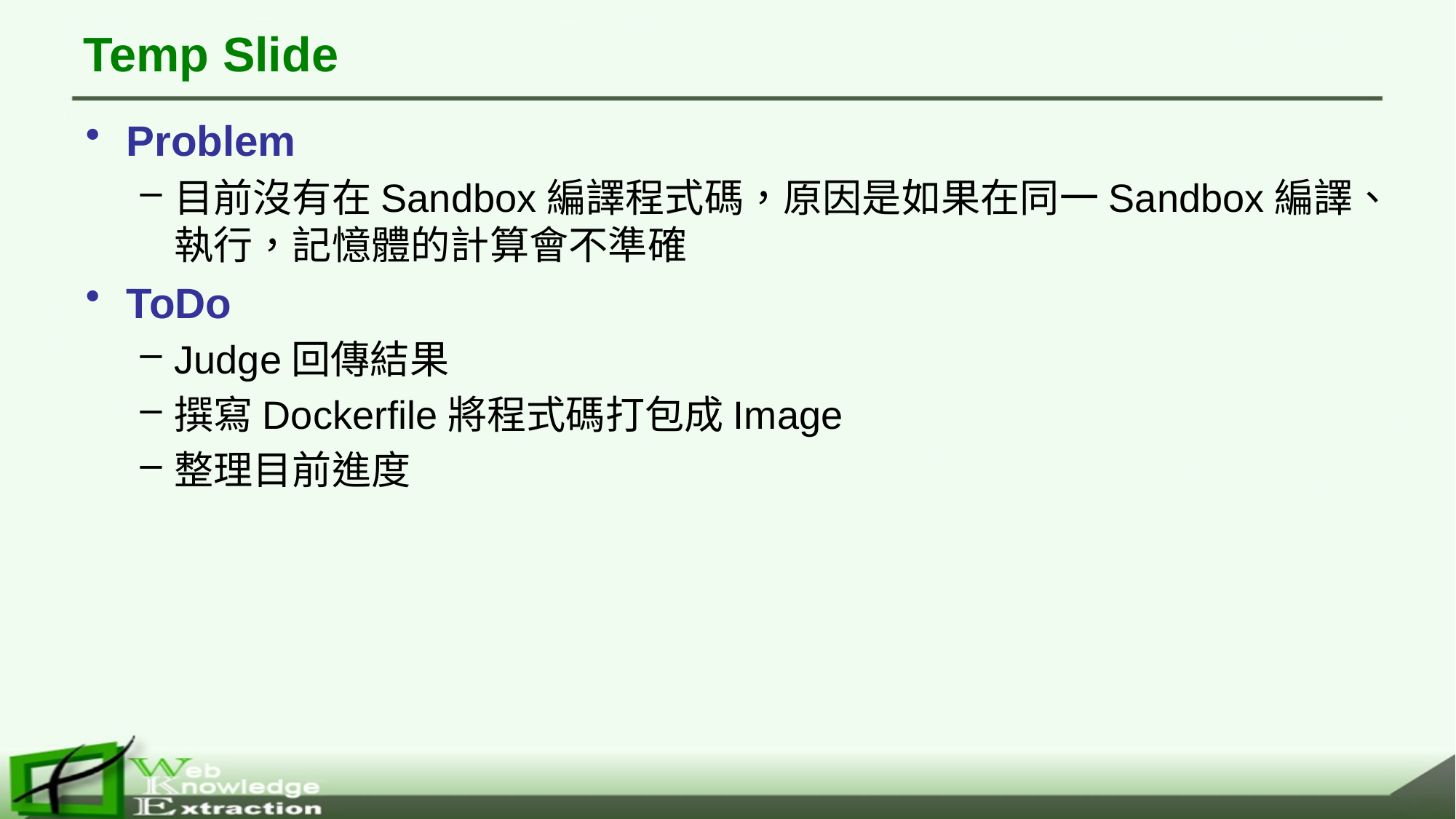

# Temp Slide
Problem
目前沒有在Sandbox編譯程式碼，原因是如果在同一Sandbox編譯、執行，記憶體的計算會不準確
ToDo
Judge回傳結果
撰寫Dockerfile將程式碼打包成Image
整理目前進度